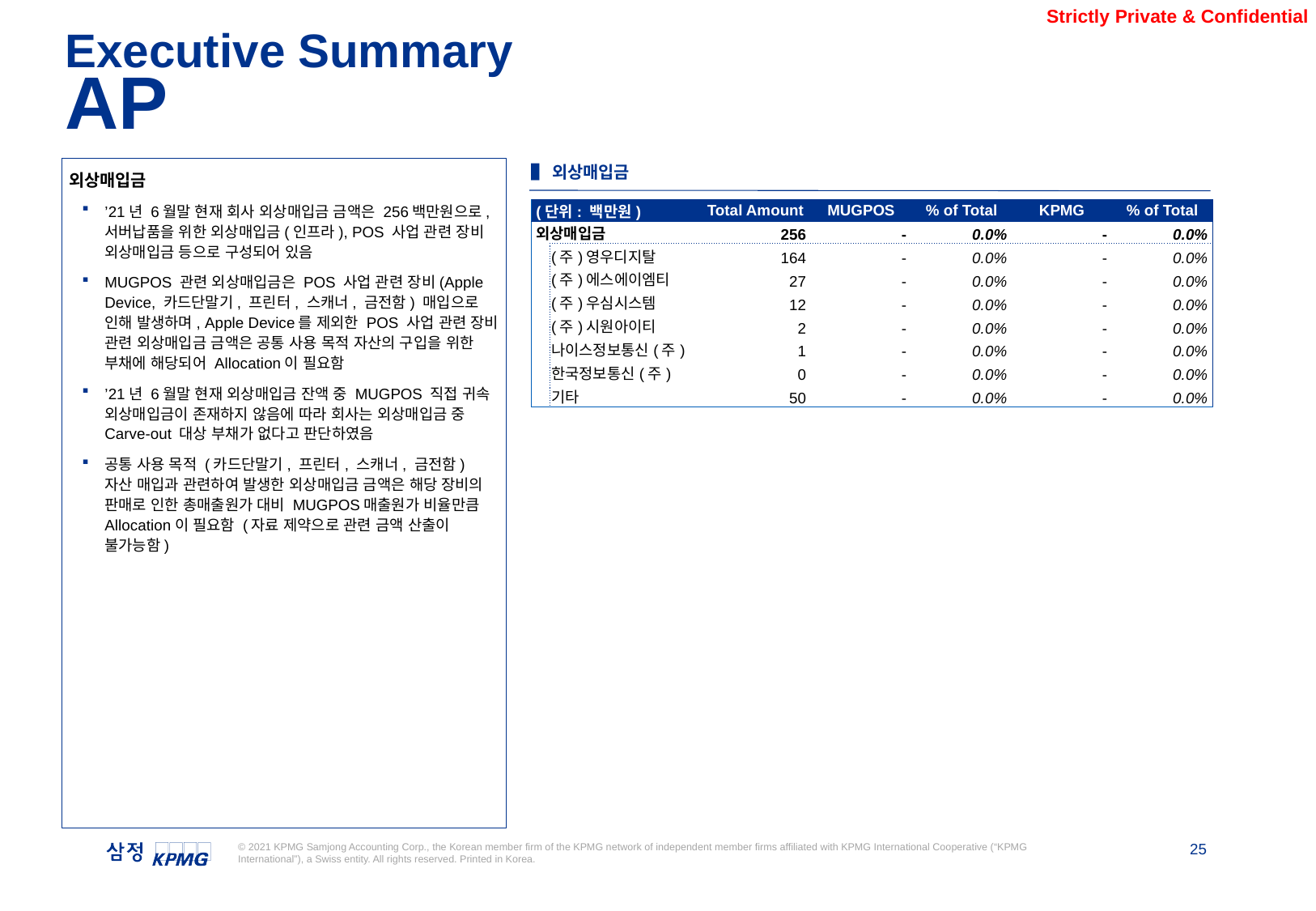

Executive Summary
AP
▌외상매입금

외상매입금
’21년 6월말 현재 회사 외상매입금 금액은 256백만원으로, 서버납품을 위한 외상매입금(인프라), POS 사업 관련 장비 외상매입금 등으로 구성되어 있음
MUGPOS 관련 외상매입금은 POS 사업 관련 장비(Apple Device, 카드단말기, 프린터, 스캐너, 금전함) 매입으로 인해 발생하며, Apple Device를 제외한 POS 사업 관련 장비 관련 외상매입금 금액은 공통 사용 목적 자산의 구입을 위한 부채에 해당되어 Allocation이 필요함
’21년 6월말 현재 외상매입금 잔액 중 MUGPOS 직접 귀속 외상매입금이 존재하지 않음에 따라 회사는 외상매입금 중 Carve-out 대상 부채가 없다고 판단하였음
공통 사용 목적 (카드단말기, 프린터, 스캐너, 금전함) 자산 매입과 관련하여 발생한 외상매입금 금액은 해당 장비의 판매로 인한 총매출원가 대비 MUGPOS매출원가 비율만큼 Allocation이 필요함 (자료 제약으로 관련 금액 산출이 불가능함)
| (단위: 백만원) |  | Total Amount | MUGPOS | % of Total | KPMG | % of Total |
| --- | --- | --- | --- | --- | --- | --- |
| 외상매입금 |  | 256 | - | 0.0% | - | 0.0% |
|  | (주)영우디지탈 | 164 | - | 0.0% | - | 0.0% |
|  | (주)에스에이엠티 | 27 | - | 0.0% | - | 0.0% |
|  | (주)우심시스템 | 12 | - | 0.0% | - | 0.0% |
|  | (주)시원아이티 | 2 | - | 0.0% | - | 0.0% |
|  | 나이스정보통신(주) | 1 | - | 0.0% | - | 0.0% |
|  | 한국정보통신(주) | 0 | - | 0.0% | - | 0.0% |
|  | 기타 | 50 | - | 0.0% | - | 0.0% |